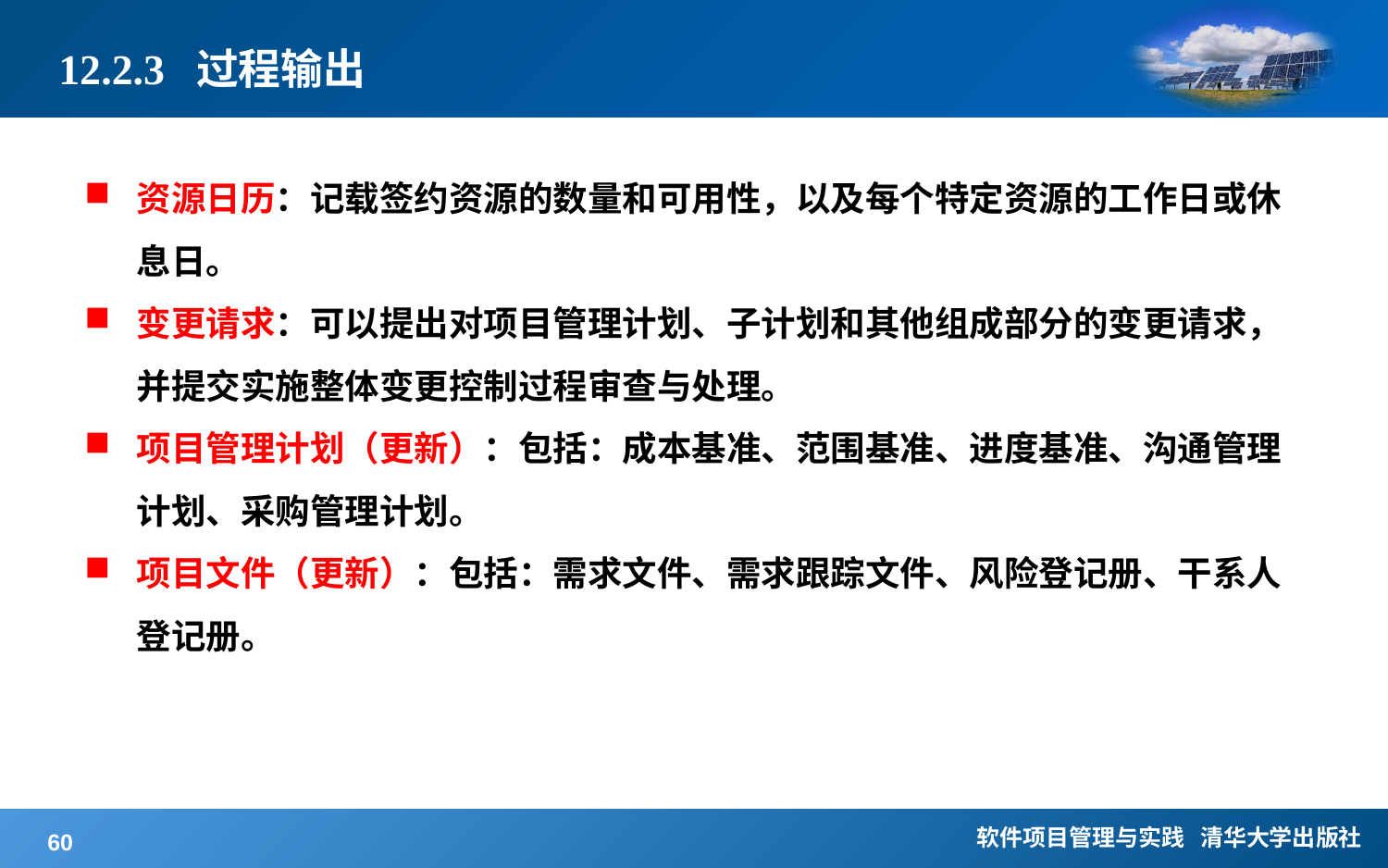

# 12.2.3  过程输出
资源日历：记载签约资源的数量和可用性，以及每个特定资源的工作日或休息日。
变更请求：可以提出对项目管理计划、子计划和其他组成部分的变更请求，并提交实施整体变更控制过程审查与处理。
项目管理计划（更新）：包括：成本基准、范围基准、进度基准、沟通管理计划、采购管理计划。
项目文件（更新）：包括：需求文件、需求跟踪文件、风险登记册、干系人登记册。